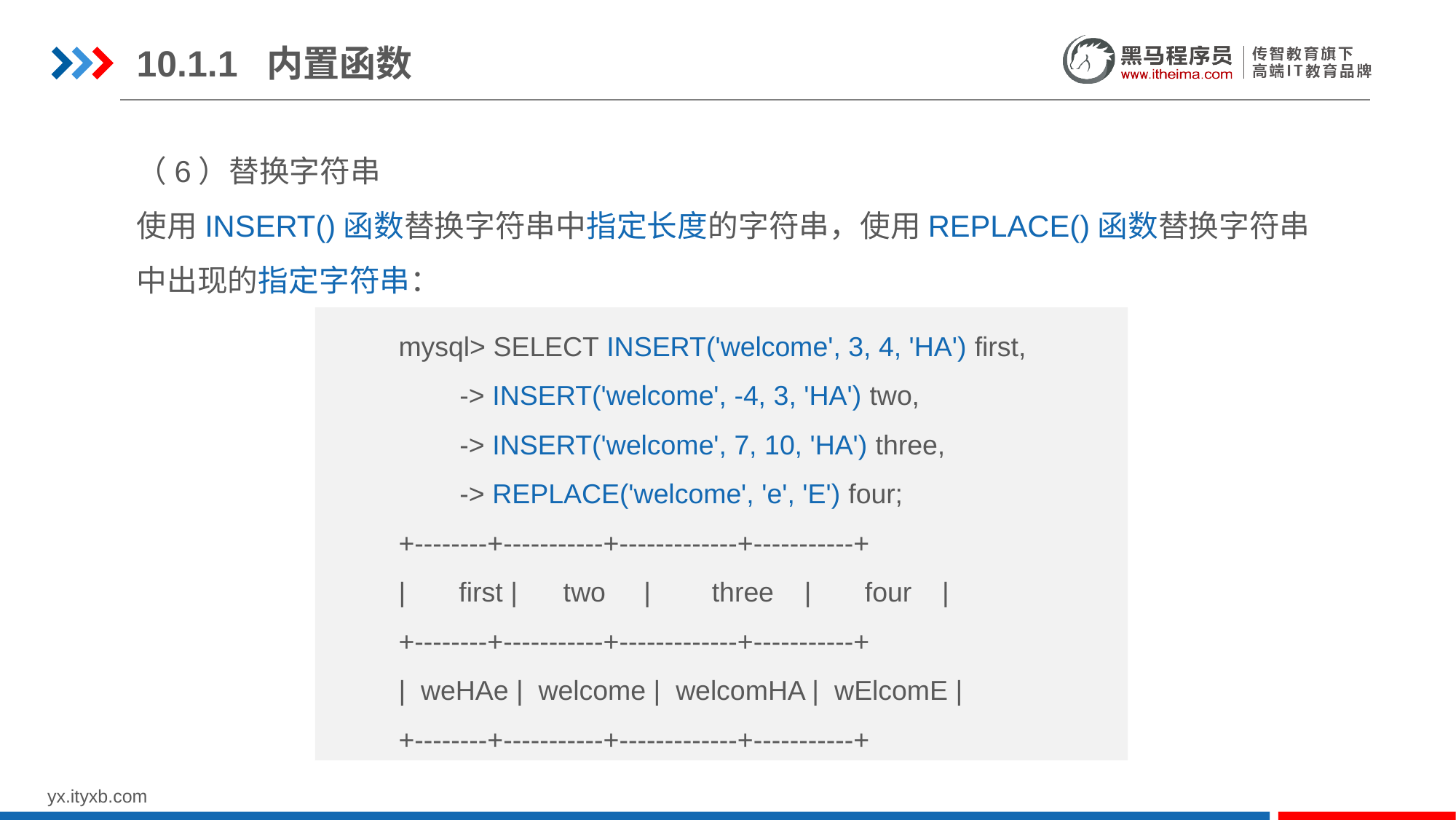

10.1.1  内置函数
（6）替换字符串
使用INSERT()函数替换字符串中指定长度的字符串，使用REPLACE()函数替换字符串中出现的指定字符串：
mysql> SELECT INSERT('welcome', 3, 4, 'HA') first,
        -> INSERT('welcome', -4, 3, 'HA') two,
        -> INSERT('welcome', 7, 10, 'HA') three,
        -> REPLACE('welcome', 'e', 'E') four;
+--------+-----------+-------------+-----------+
|       first |      two     |        three    |       four    |
+--------+-----------+-------------+-----------+
|  weHAe |  welcome |  welcomHA |  wElcomE |
+--------+-----------+-------------+-----------+